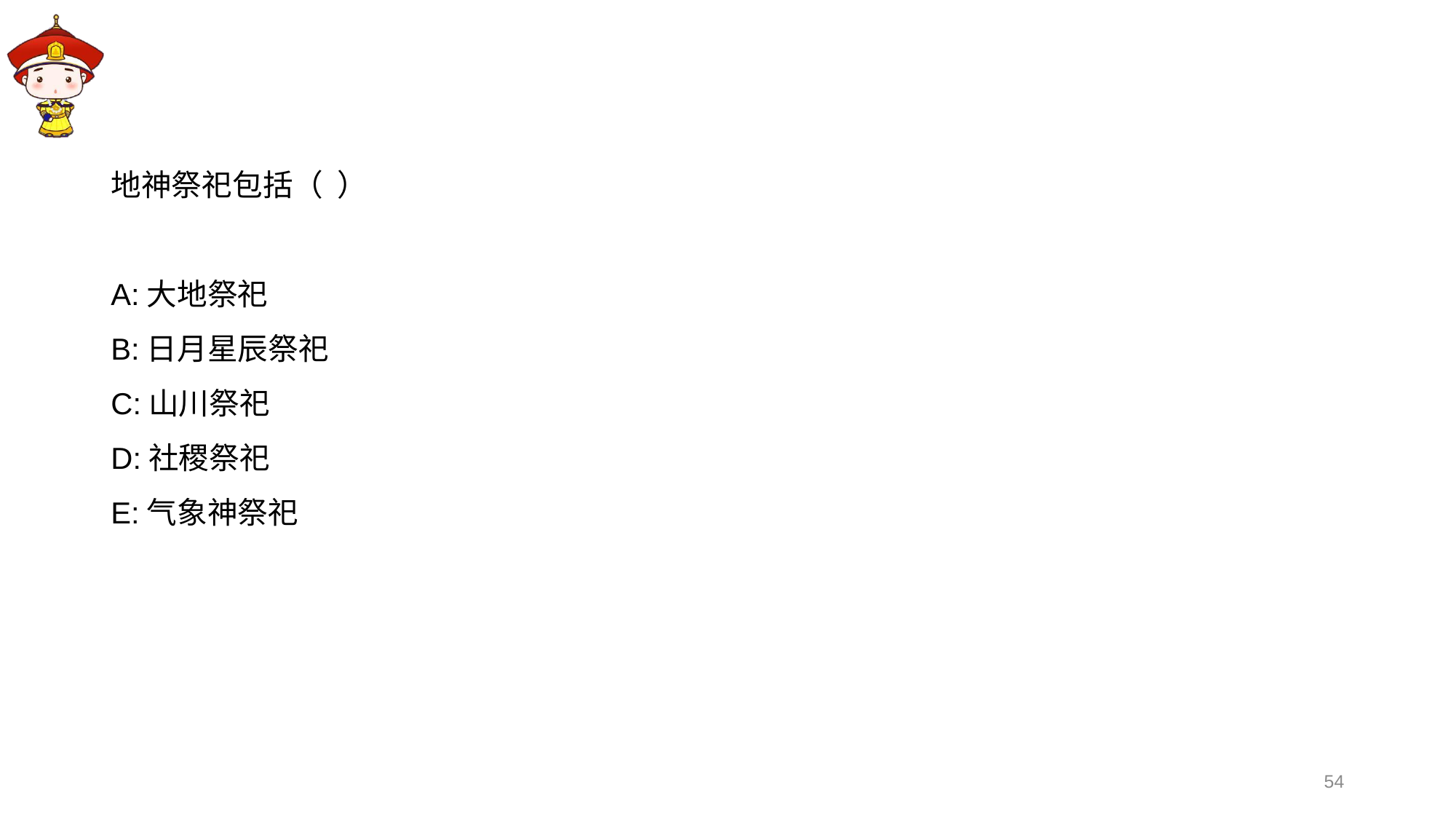

#
地神祭祀包括（  ）

A:大地祭祀
B:日月星辰祭祀
C:山川祭祀
D:社稷祭祀
E:气象神祭祀

54